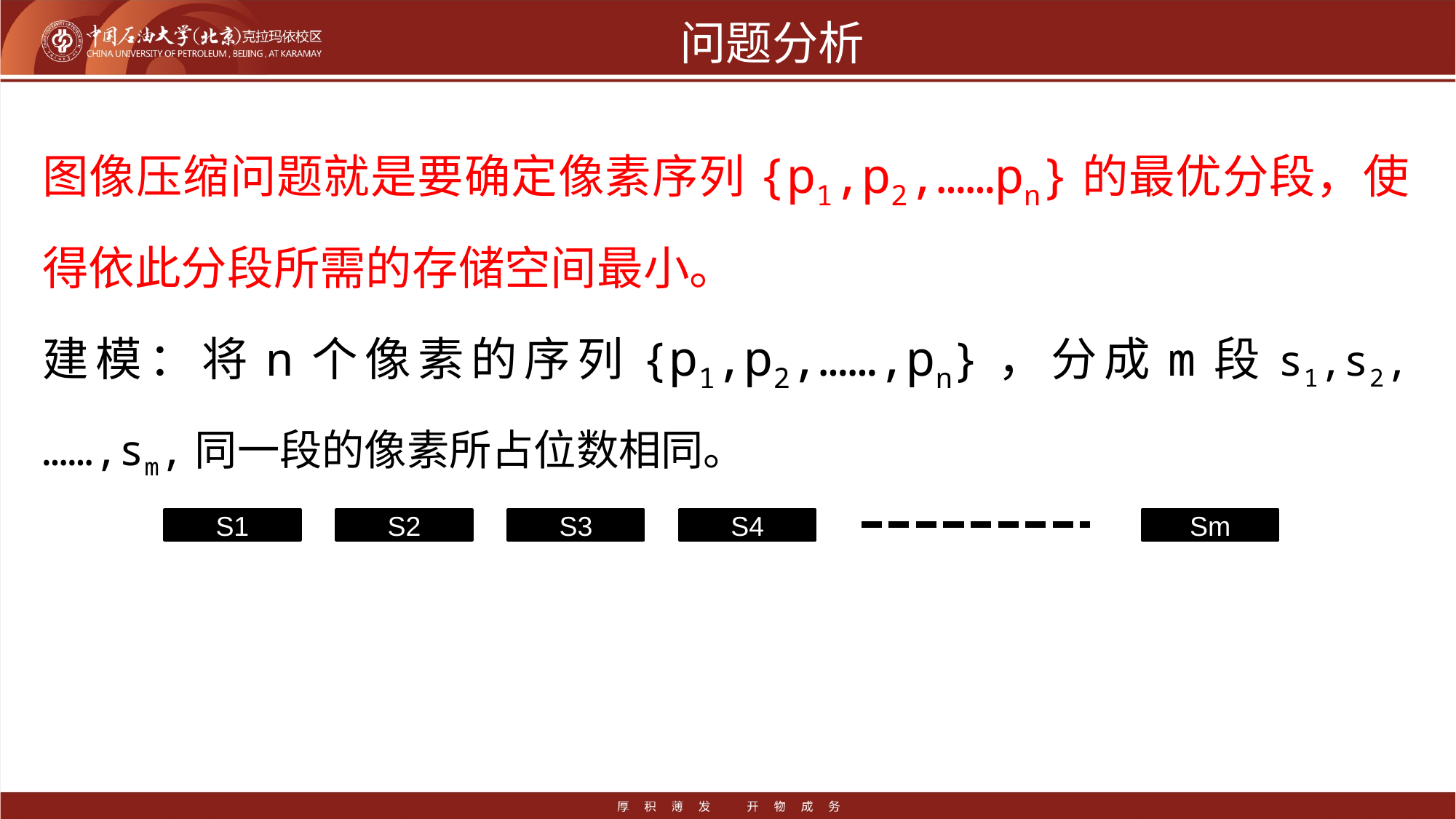

# 问题分析
图像压缩问题就是要确定像素序列{p1,p2,……pn}的最优分段，使得依此分段所需的存储空间最小。
建模：将n个像素的序列{p1,p2,……,pn}，分成m段s1,s2,……,sm,同一段的像素所占位数相同。

S2
S3
S4
Sm
S1